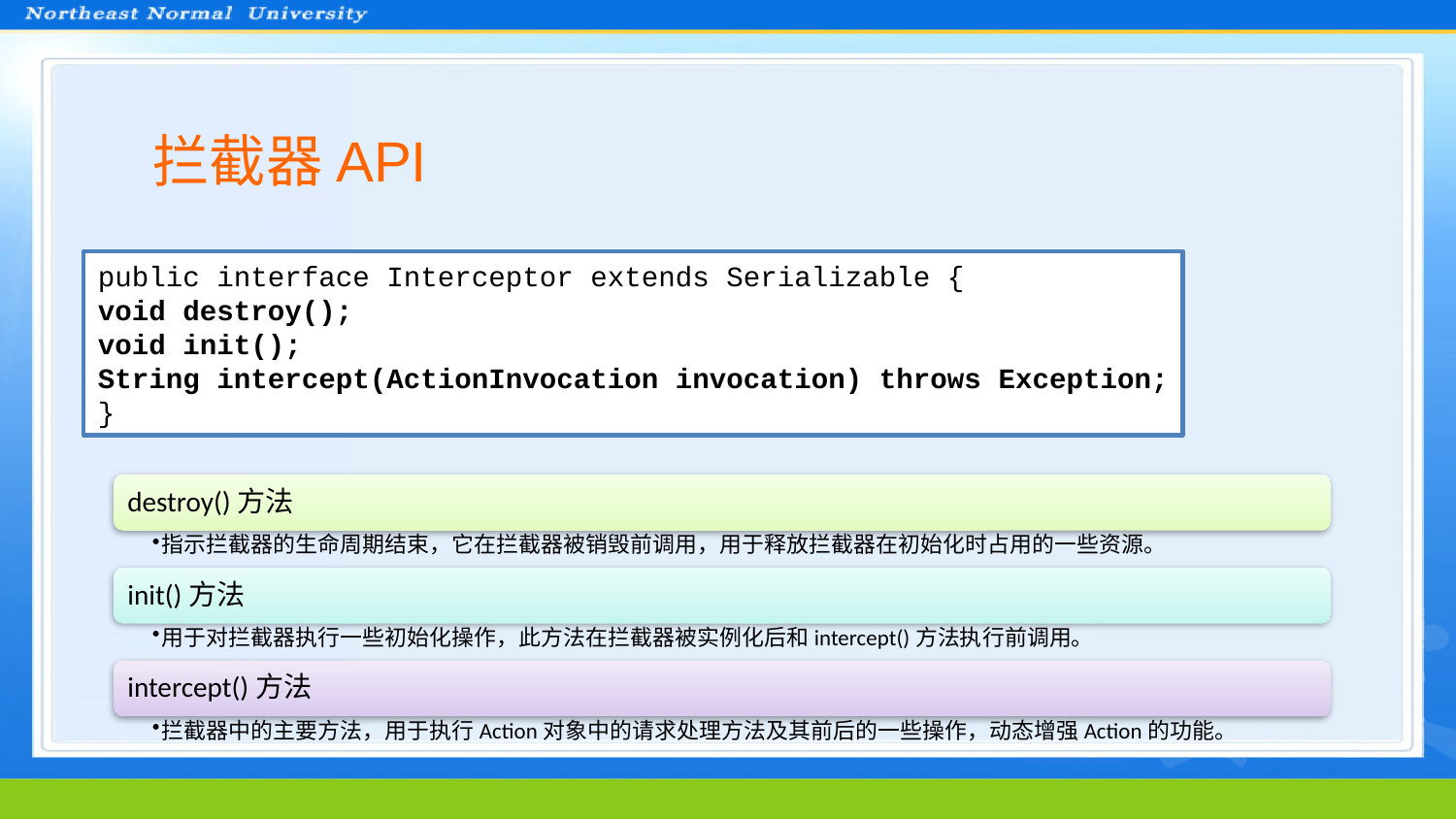

拦截器API
public interface Interceptor extends Serializable {
void destroy();
void init();
String intercept(ActionInvocation invocation) throws Exception;
}
destroy()方法
指示拦截器的生命周期结束，它在拦截器被销毁前调用，用于释放拦截器在初始化时占用的一些资源。
init()方法
用于对拦截器执行一些初始化操作，此方法在拦截器被实例化后和intercept()方法执行前调用。
intercept()方法
拦截器中的主要方法，用于执行Action对象中的请求处理方法及其前后的一些操作，动态增强Action的功能。